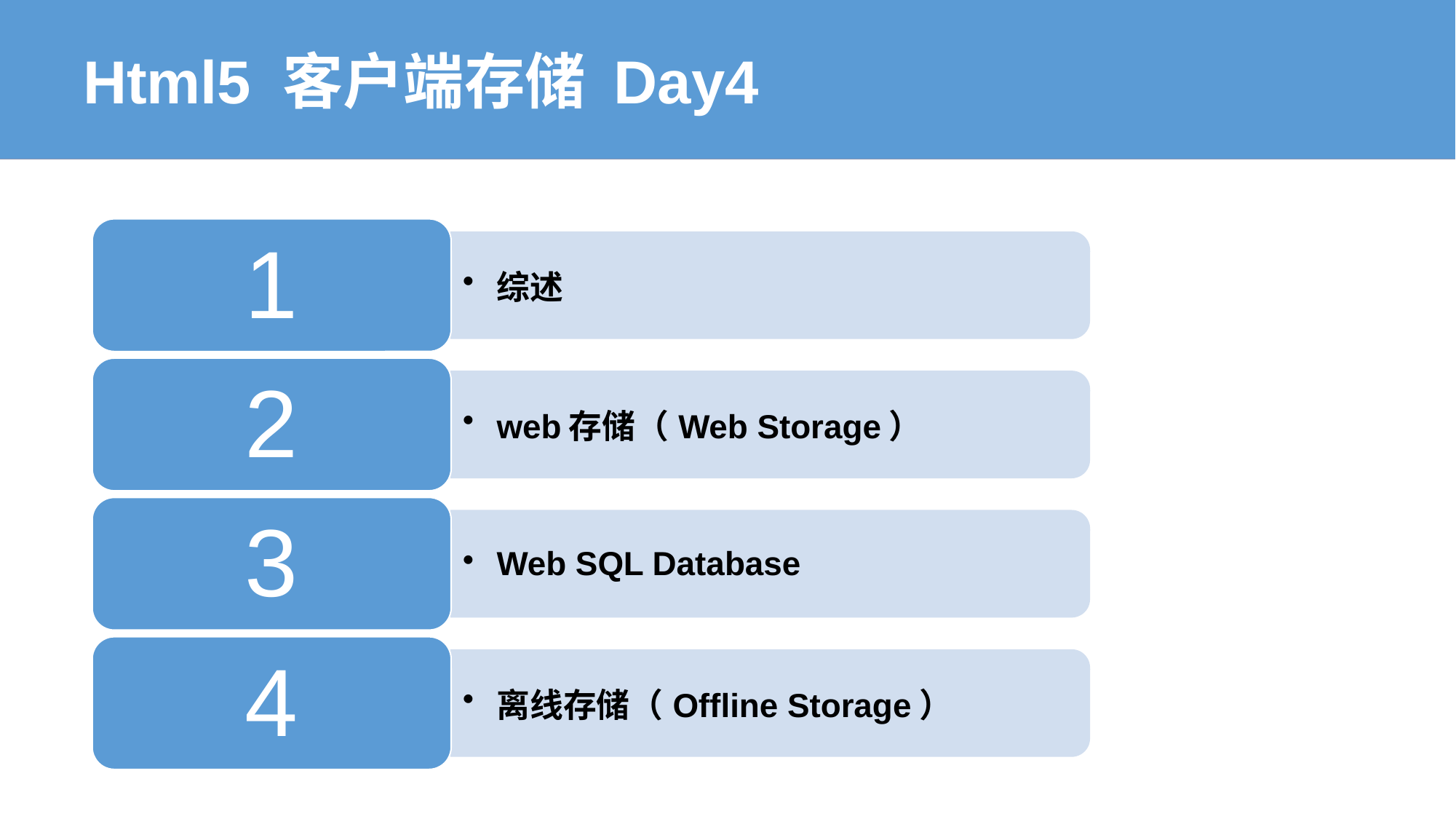

# Html5 客户端存储 Day4
web存储（Web Storage）
3
Web SQL Database
4
离线存储（Offline Storage）
2
综述
1